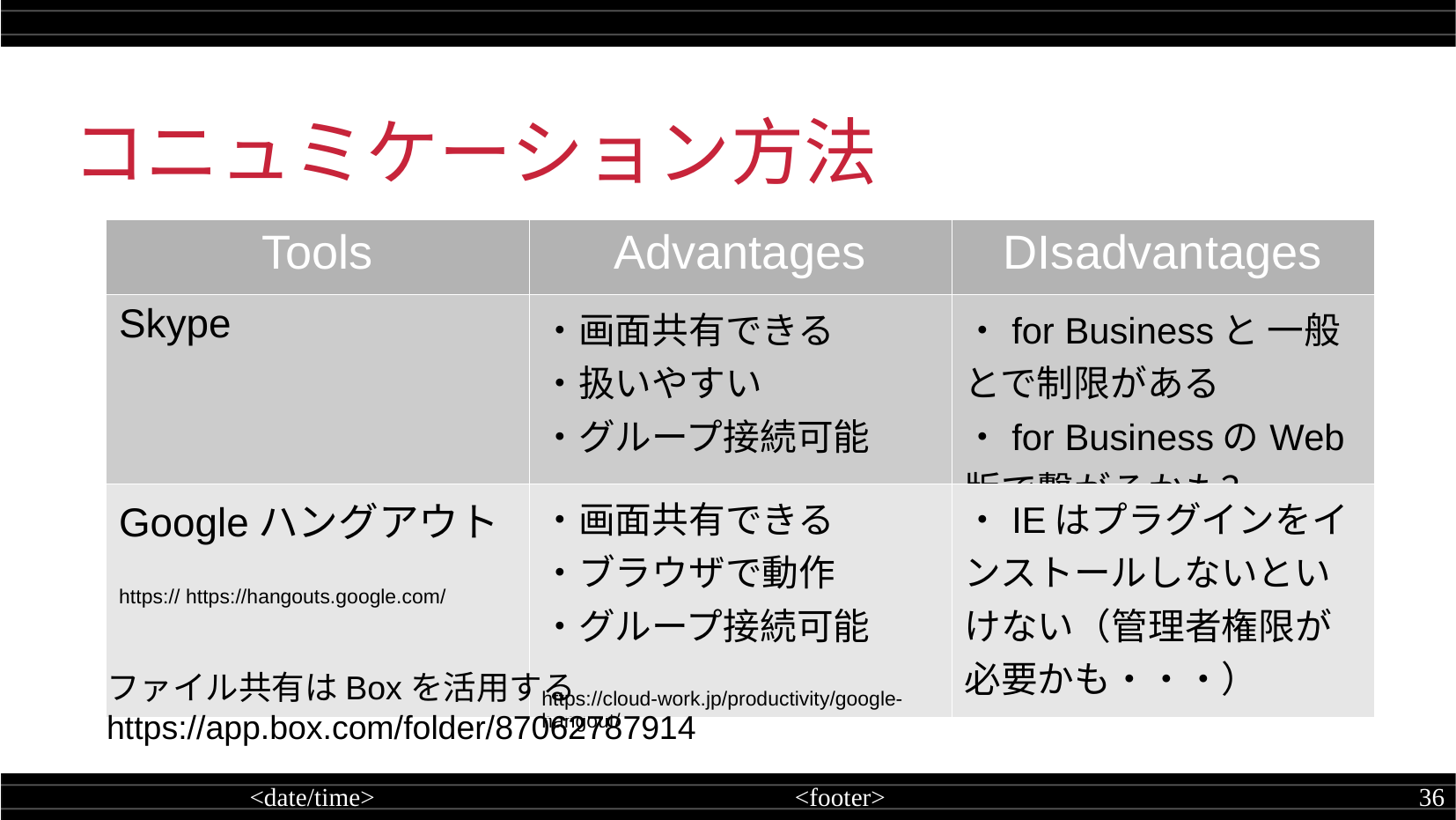

コニュミケーション方法
| Tools | Advantages | DIsadvantages |
| --- | --- | --- |
| Skype | ・画面共有できる ・扱いやすい ・グループ接続可能 | ・for Businessと 一般とで制限がある ・for BusinessのWeb版で繋がるかも？ |
| Googleハングアウト https:// https://hangouts.google.com/ | ・画面共有できる ・ブラウザで動作 ・グループ接続可能 https://cloud-work.jp/productivity/google-hangout/ | ・IEはプラグインをインストールしないといけない（管理者権限が必要かも・・・） |
ファイル共有はBoxを活用する
https://app.box.com/folder/87062787914